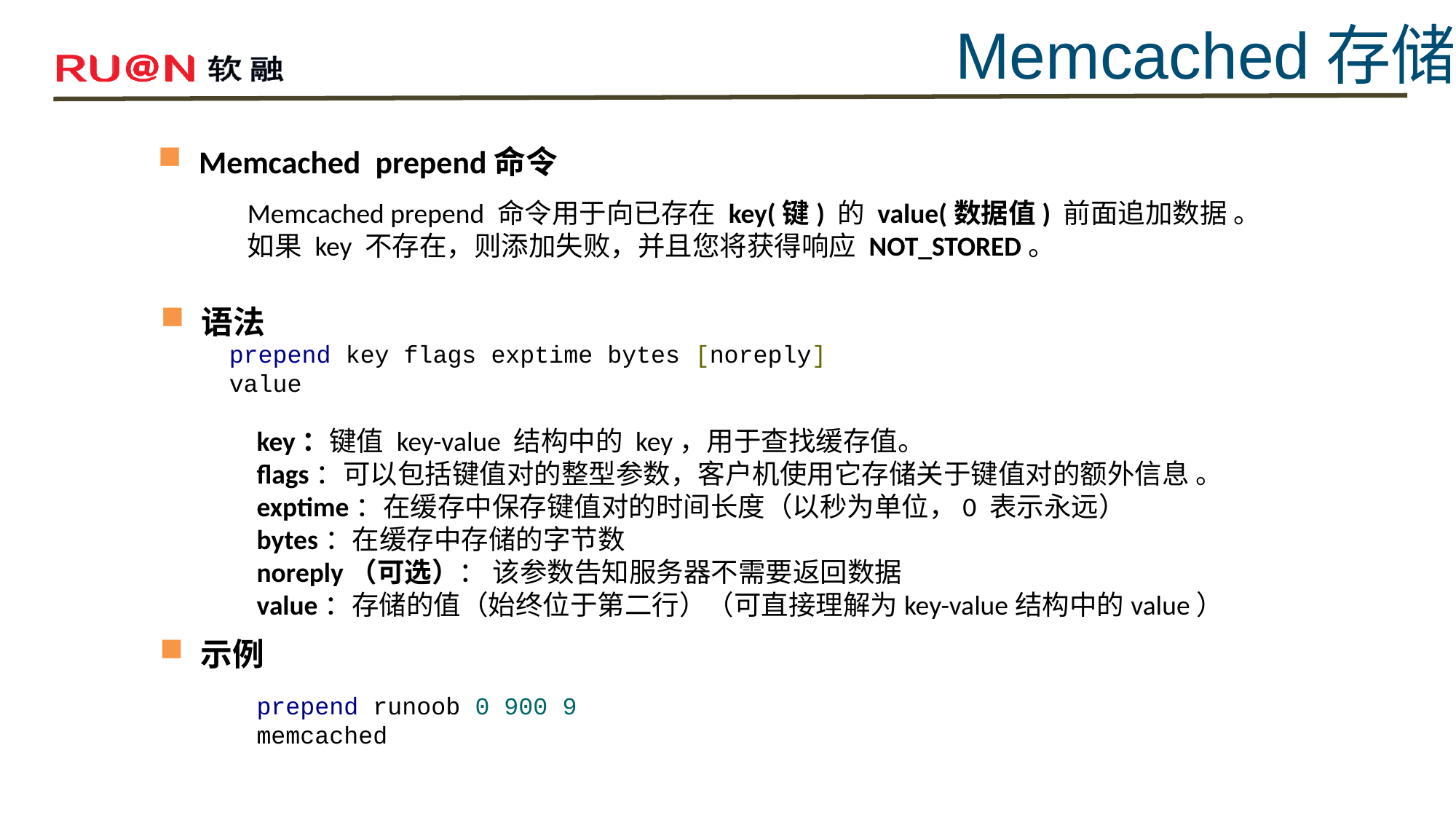

Memcached存储
Memcached  prepend命令
Memcached prepend 命令用于向已存在 key(键) 的 value(数据值) 前面追加数据 。
如果 key 不存在，则添加失败，并且您将获得响应 NOT_STORED。
语法
prepend key flags exptime bytes [noreply]
value
key：键值 key-value 结构中的 key，用于查找缓存值。
flags：可以包括键值对的整型参数，客户机使用它存储关于键值对的额外信息 。
exptime：在缓存中保存键值对的时间长度（以秒为单位，0 表示永远）
bytes：在缓存中存储的字节数
noreply（可选）： 该参数告知服务器不需要返回数据
value：存储的值（始终位于第二行）（可直接理解为key-value结构中的value）
示例
prepend runoob 0 900 9
memcached